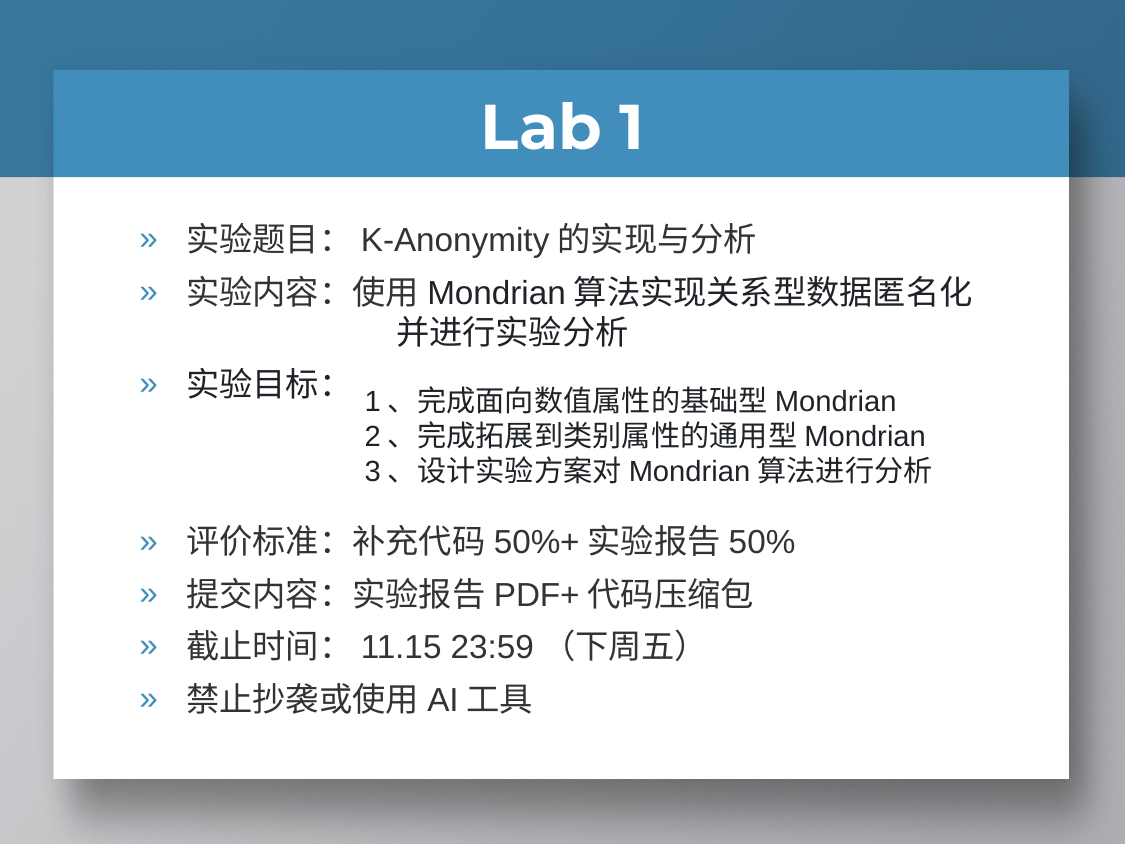

# Lab 1
实验题目：K-Anonymity的实现与分析
实验内容：使用Mondrian算法实现关系型数据匿名化
	        并进行实验分析
实验目标：

评价标准：补充代码50%+实验报告50%
提交内容：实验报告PDF+代码压缩包
截止时间：11.15 23:59（下周五）
禁止抄袭或使用AI工具

1、完成面向数值属性的基础型Mondrian
2、完成拓展到类别属性的通用型Mondrian
3、设计实验方案对Mondrian算法进行分析